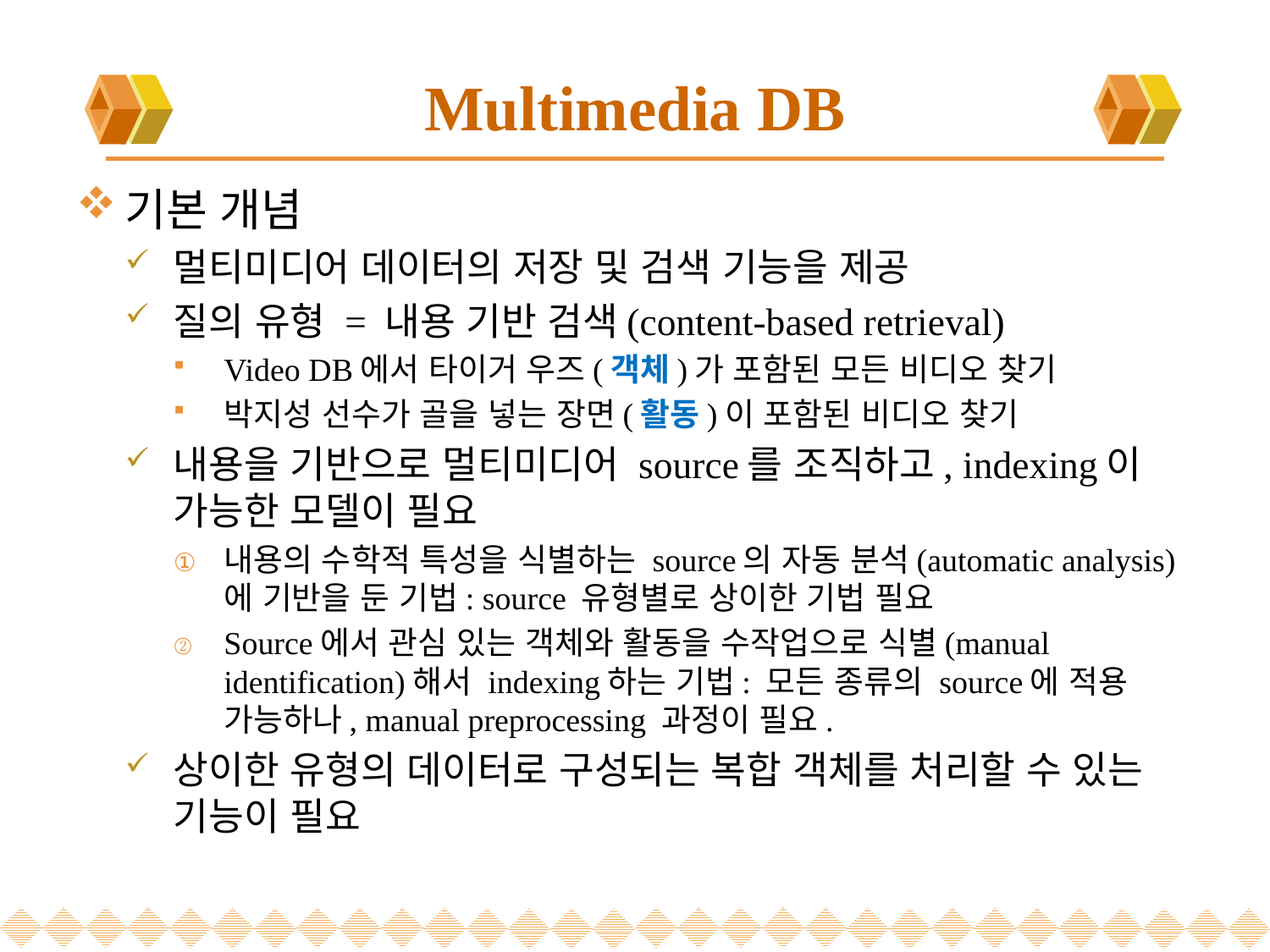

# Multimedia DB
기본 개념
멀티미디어 데이터의 저장 및 검색 기능을 제공
질의 유형 = 내용 기반 검색(content-based retrieval)
Video DB에서 타이거 우즈(객체)가 포함된 모든 비디오 찾기
박지성 선수가 골을 넣는 장면(활동)이 포함된 비디오 찾기
내용을 기반으로 멀티미디어 source를 조직하고, indexing이 가능한 모델이 필요
내용의 수학적 특성을 식별하는 source의 자동 분석(automatic analysis)에 기반을 둔 기법: source 유형별로 상이한 기법 필요
Source에서 관심 있는 객체와 활동을 수작업으로 식별(manual identification)해서 indexing하는 기법: 모든 종류의 source에 적용 가능하나, manual preprocessing 과정이 필요.
상이한 유형의 데이터로 구성되는 복합 객체를 처리할 수 있는 기능이 필요